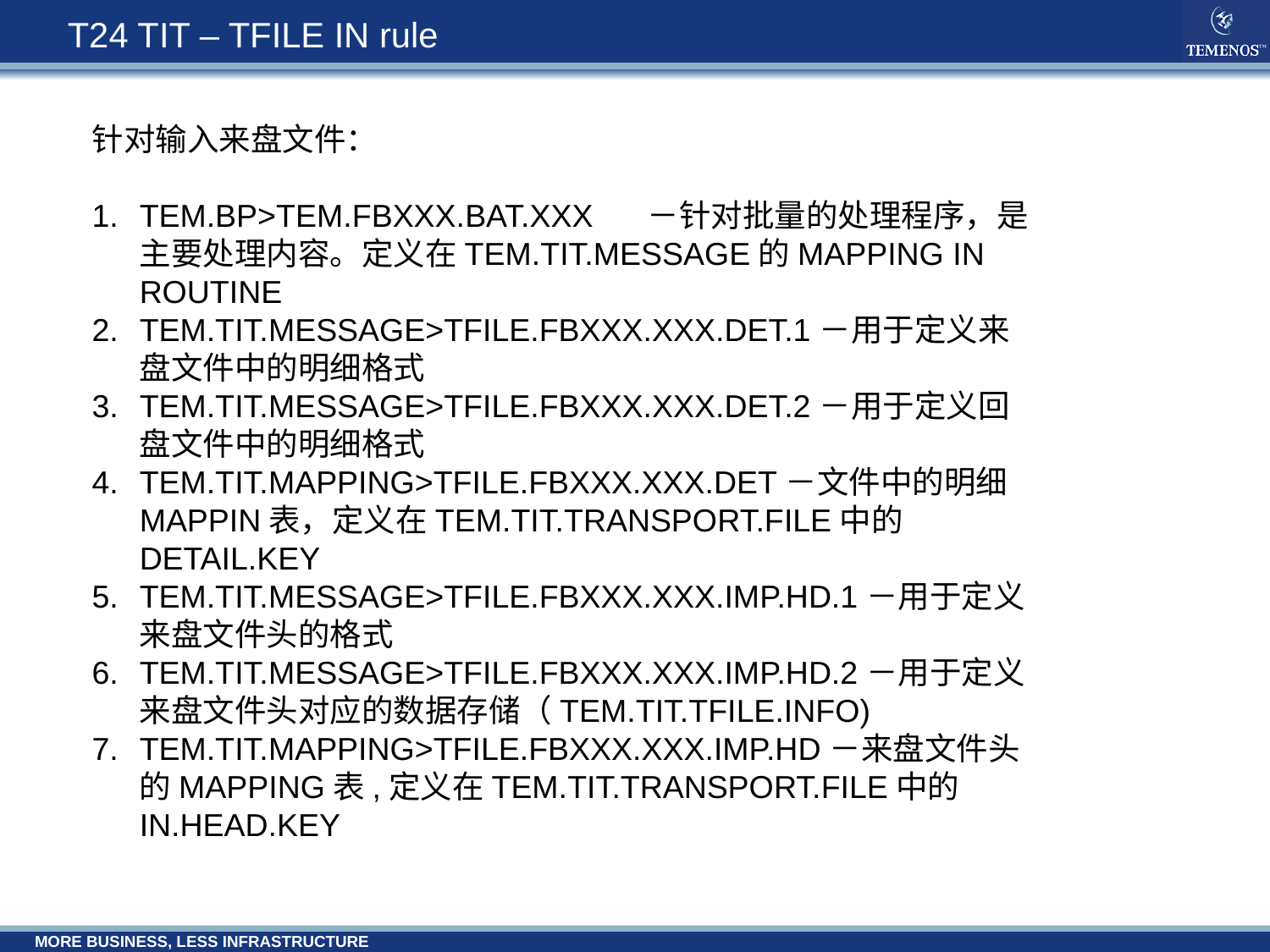

# T24 TIT – TFILE IN rule
针对输入来盘文件：

TEM.BP>TEM.FBXXX.BAT.XXX	－针对批量的处理程序，是主要处理内容。定义在TEM.TIT.MESSAGE的MAPPING IN ROUTINE
TEM.TIT.MESSAGE>TFILE.FBXXX.XXX.DET.1－用于定义来盘文件中的明细格式
TEM.TIT.MESSAGE>TFILE.FBXXX.XXX.DET.2－用于定义回盘文件中的明细格式
TEM.TIT.MAPPING>TFILE.FBXXX.XXX.DET－文件中的明细MAPPIN表，定义在TEM.TIT.TRANSPORT.FILE中的DETAIL.KEY
TEM.TIT.MESSAGE>TFILE.FBXXX.XXX.IMP.HD.1－用于定义来盘文件头的格式
TEM.TIT.MESSAGE>TFILE.FBXXX.XXX.IMP.HD.2－用于定义来盘文件头对应的数据存储（TEM.TIT.TFILE.INFO)
TEM.TIT.MAPPING>TFILE.FBXXX.XXX.IMP.HD－来盘文件头的MAPPING表,定义在TEM.TIT.TRANSPORT.FILE中的IN.HEAD.KEY